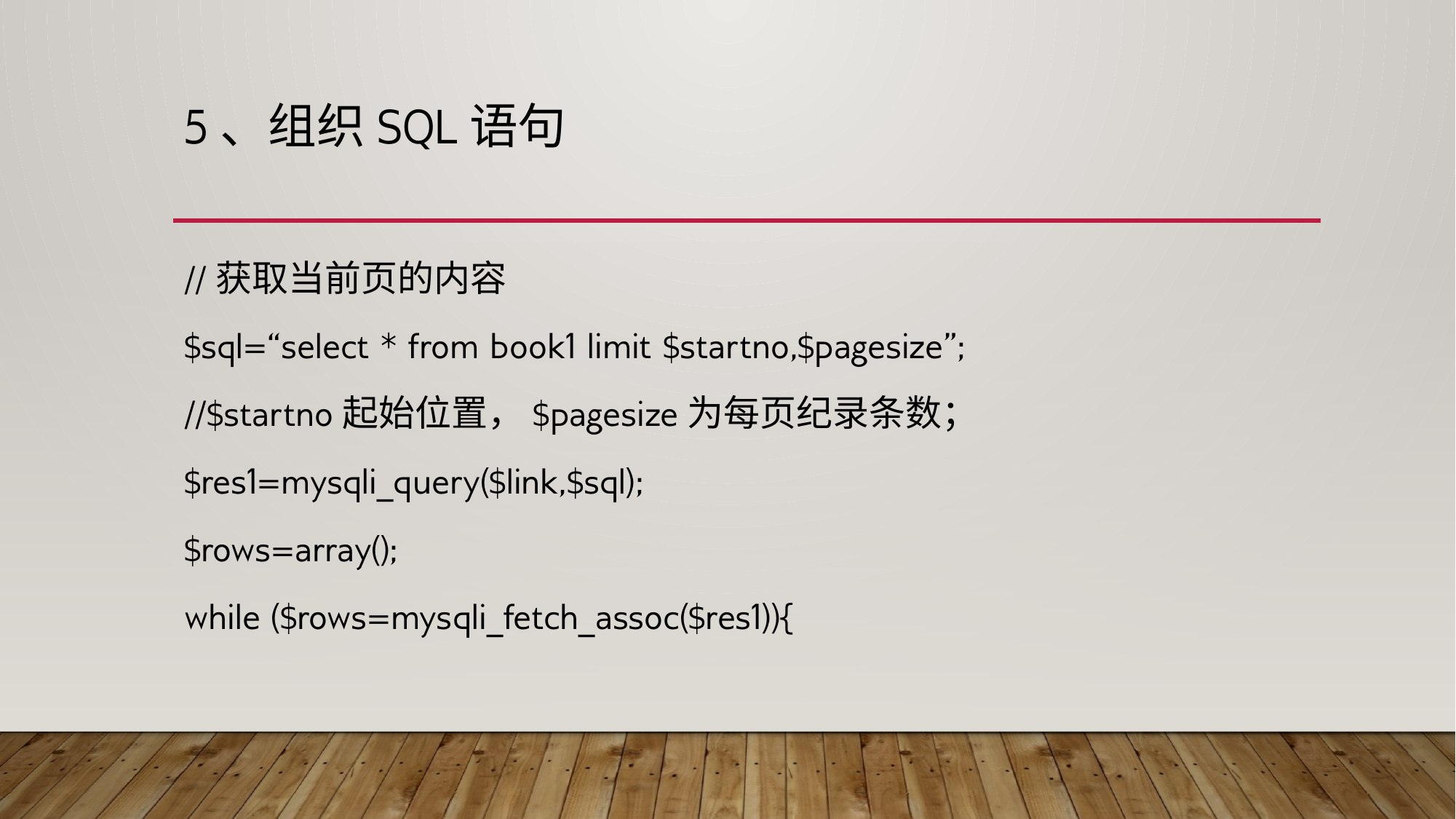

# 5、组织sql语句
//获取当前页的内容
$sql=“select * from book1 limit $startno,$pagesize”;
//$startno起始位置，$pagesize为每页纪录条数；
$res1=mysqli_query($link,$sql);
$rows=array();
while ($rows=mysqli_fetch_assoc($res1)){